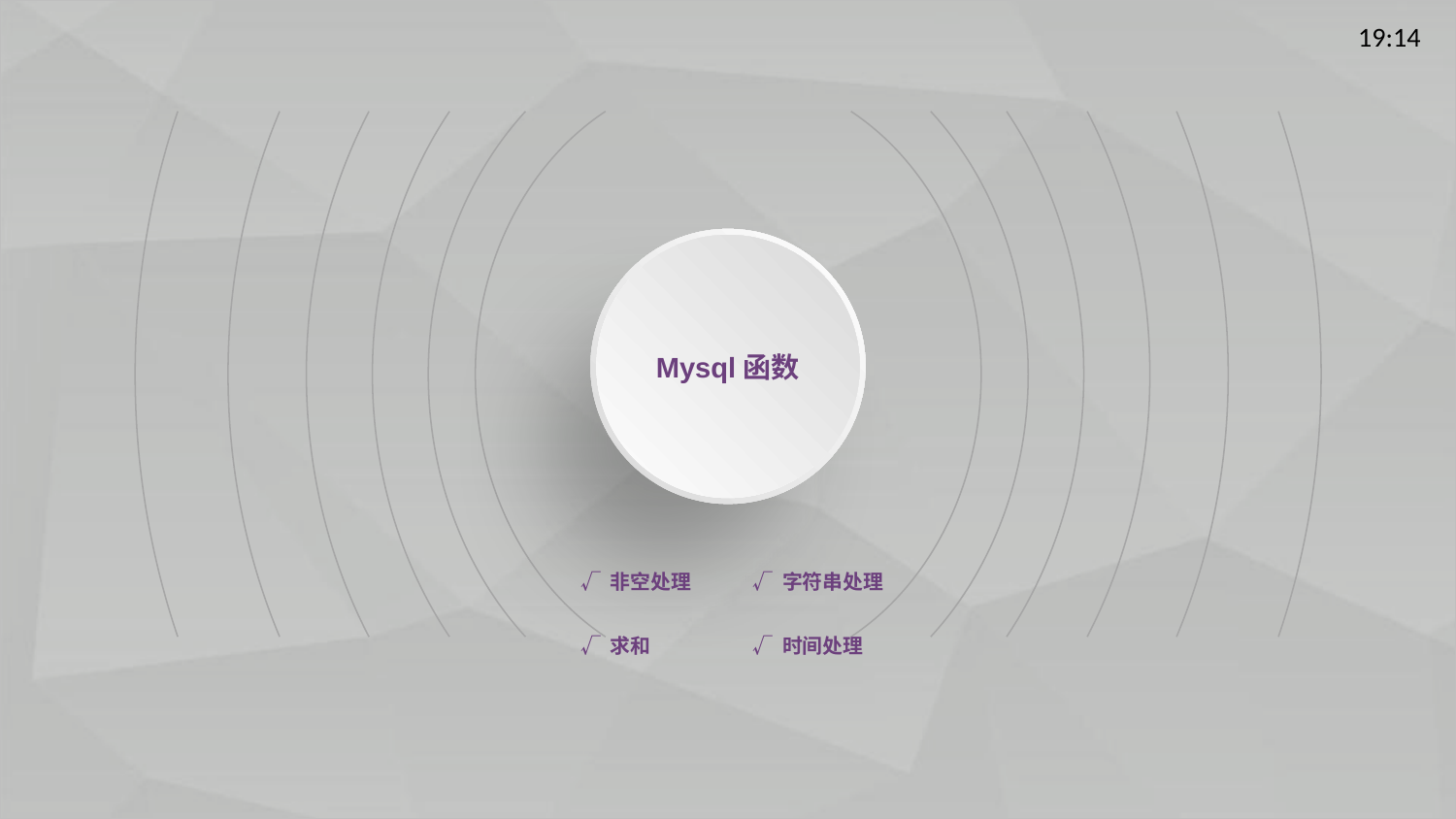

Mysql函数
√ 非空处理
√ 字符串处理
√ 求和
√ 时间处理